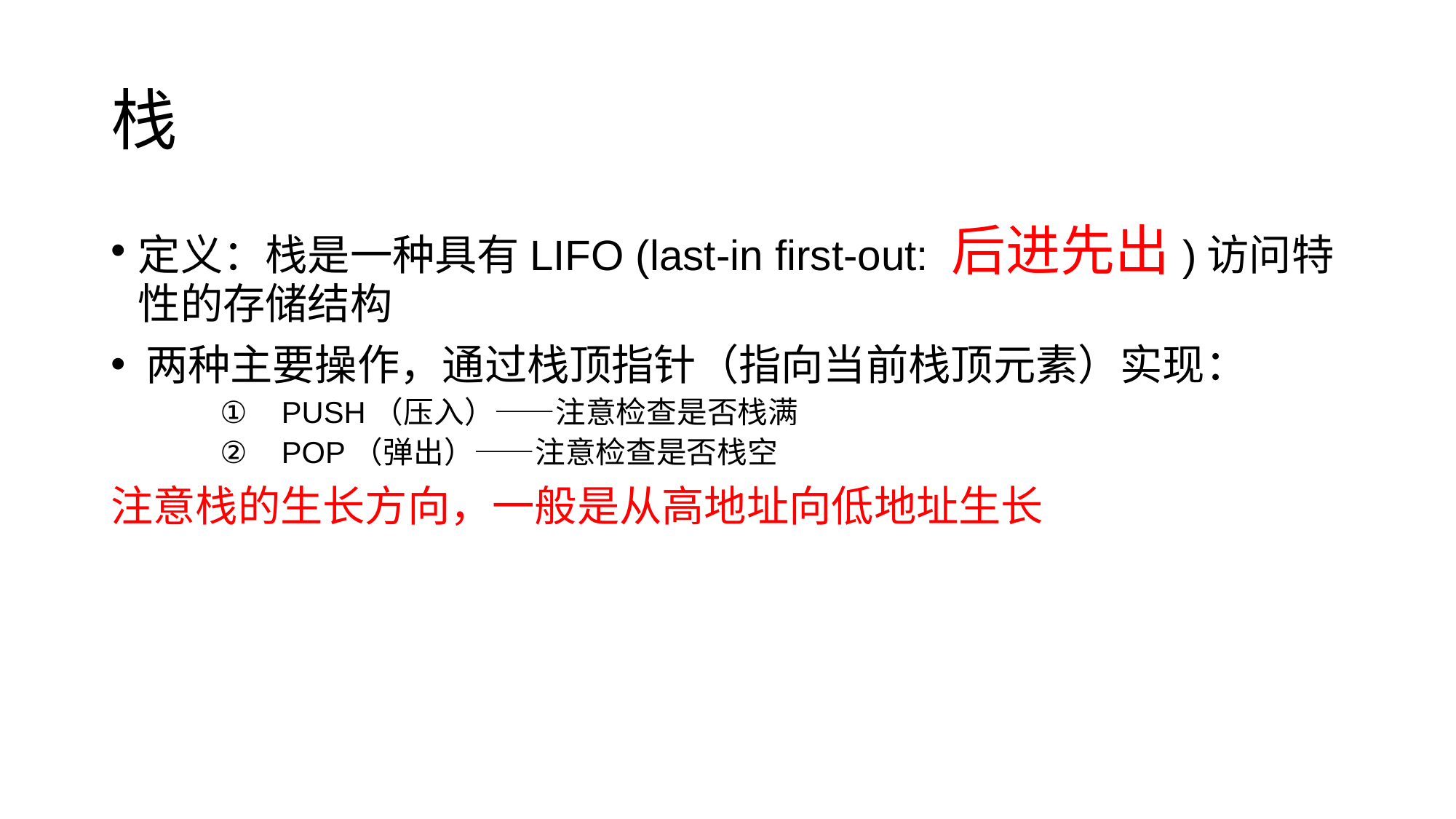

# 栈
定义：栈是一种具有LIFO (last-in first-out: 后进先出)访问特性的存储结构
 两种主要操作，通过栈顶指针（指向当前栈顶元素）实现：
PUSH（压入）——注意检查是否栈满
POP（弹出）——注意检查是否栈空
注意栈的生长方向，一般是从高地址向低地址生长